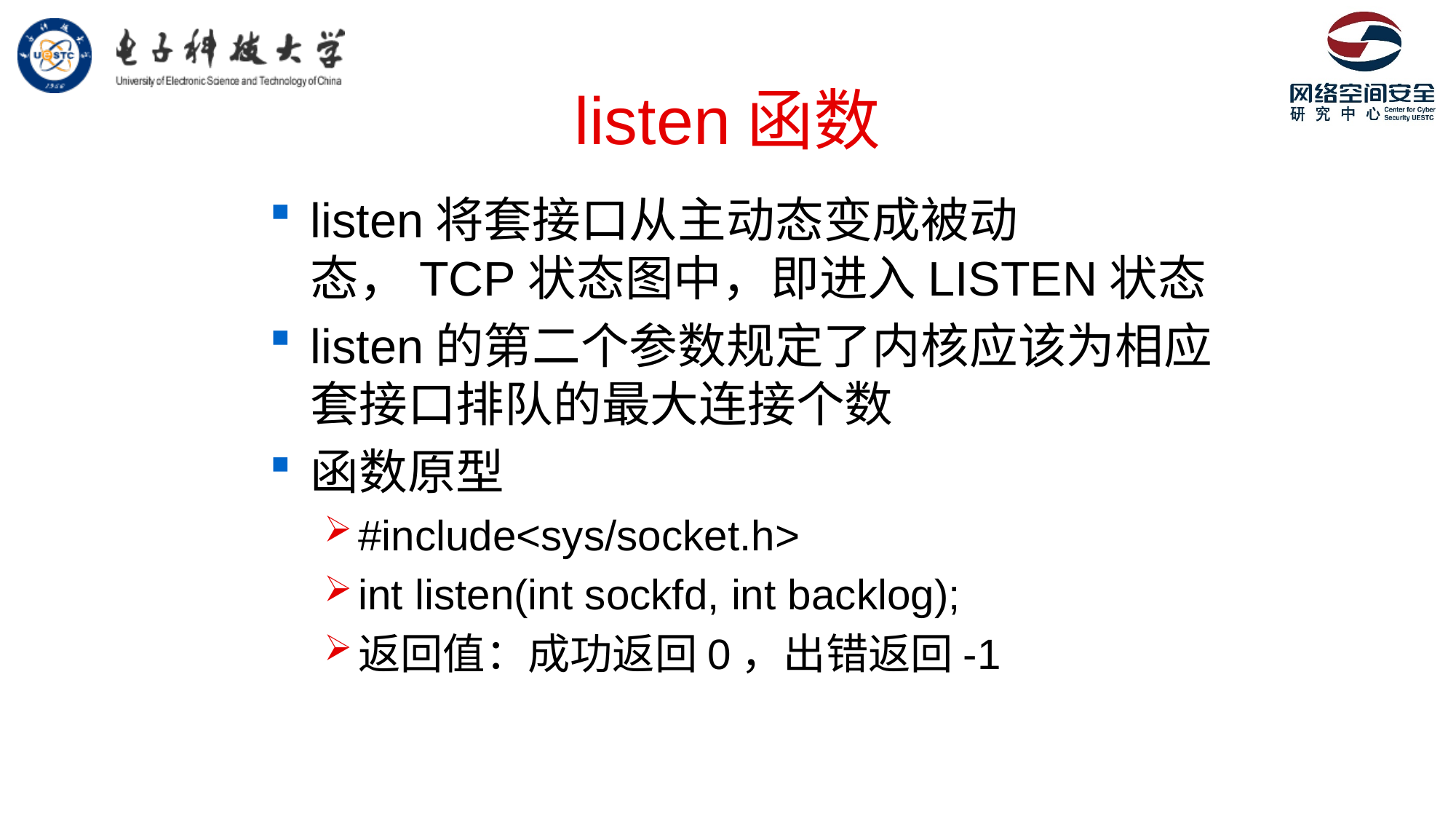

# listen函数
listen将套接口从主动态变成被动态，TCP状态图中，即进入LISTEN状态
listen的第二个参数规定了内核应该为相应套接口排队的最大连接个数
函数原型
#include<sys/socket.h>
int listen(int sockfd, int backlog);
返回值：成功返回0，出错返回-1